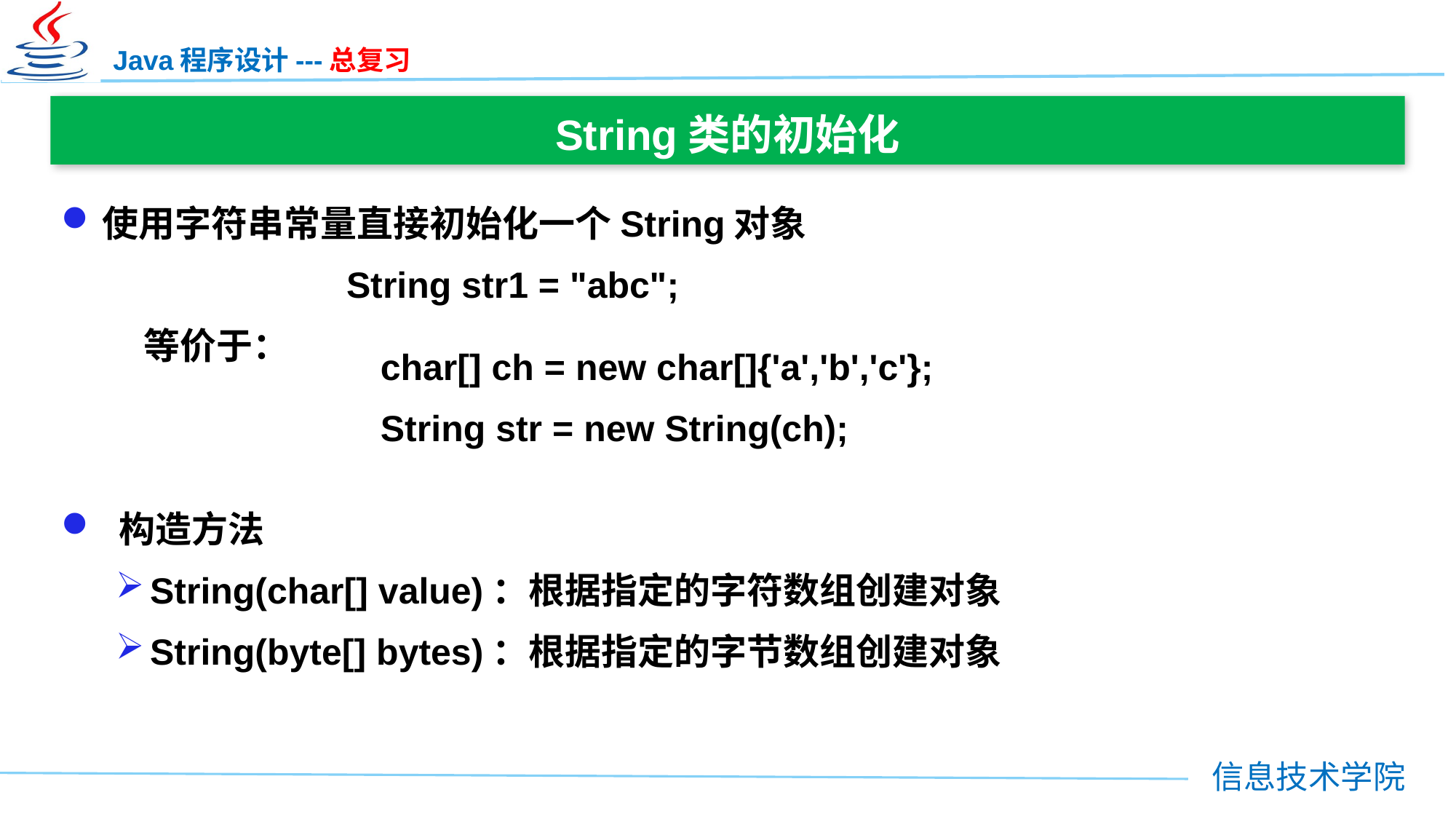

String类的初始化
使用字符串常量直接初始化一个String对象
                            String str1 = "abc";
         等价于：

 构造方法
String(char[] value)：根据指定的字符数组创建对象
String(byte[] bytes)：根据指定的字节数组创建对象
char[] ch = new char[]{'a','b','c'};
String str = new String(ch);